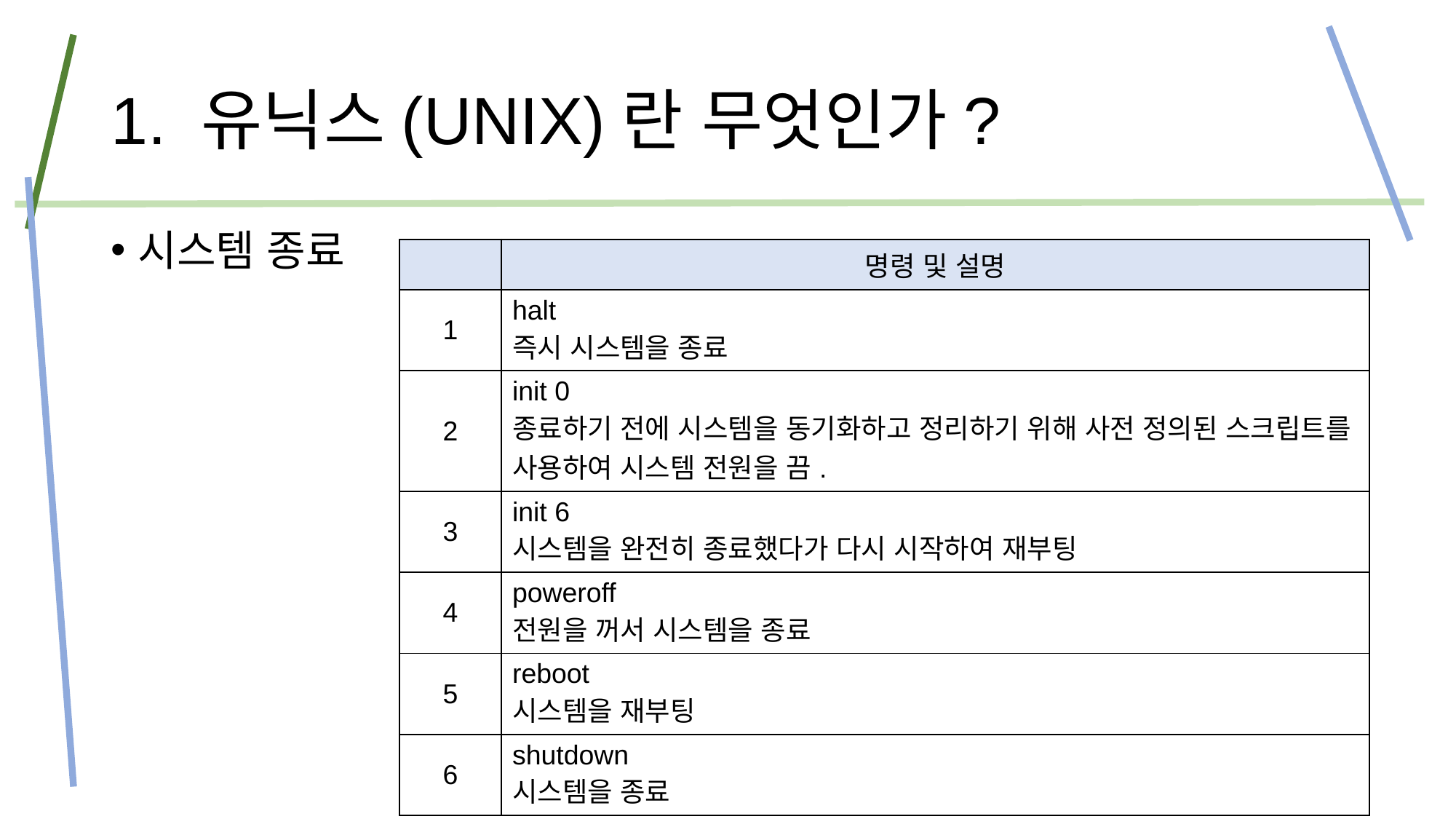

# 1. 유닉스(UNIX)란 무엇인가?
시스템 종료
|  | 명령 및 설명 |
| --- | --- |
| 1 | halt 즉시 시스템을 종료 |
| 2 | init 0 종료하기 전에 시스템을 동기화하고 정리하기 위해 사전 정의된 스크립트를 사용하여 시스템 전원을 끔. |
| 3 | init 6 시스템을 완전히 종료했다가 다시 시작하여 재부팅 |
| 4 | poweroff 전원을 꺼서 시스템을 종료 |
| 5 | reboot 시스템을 재부팅 |
| 6 | shutdown 시스템을 종료 |